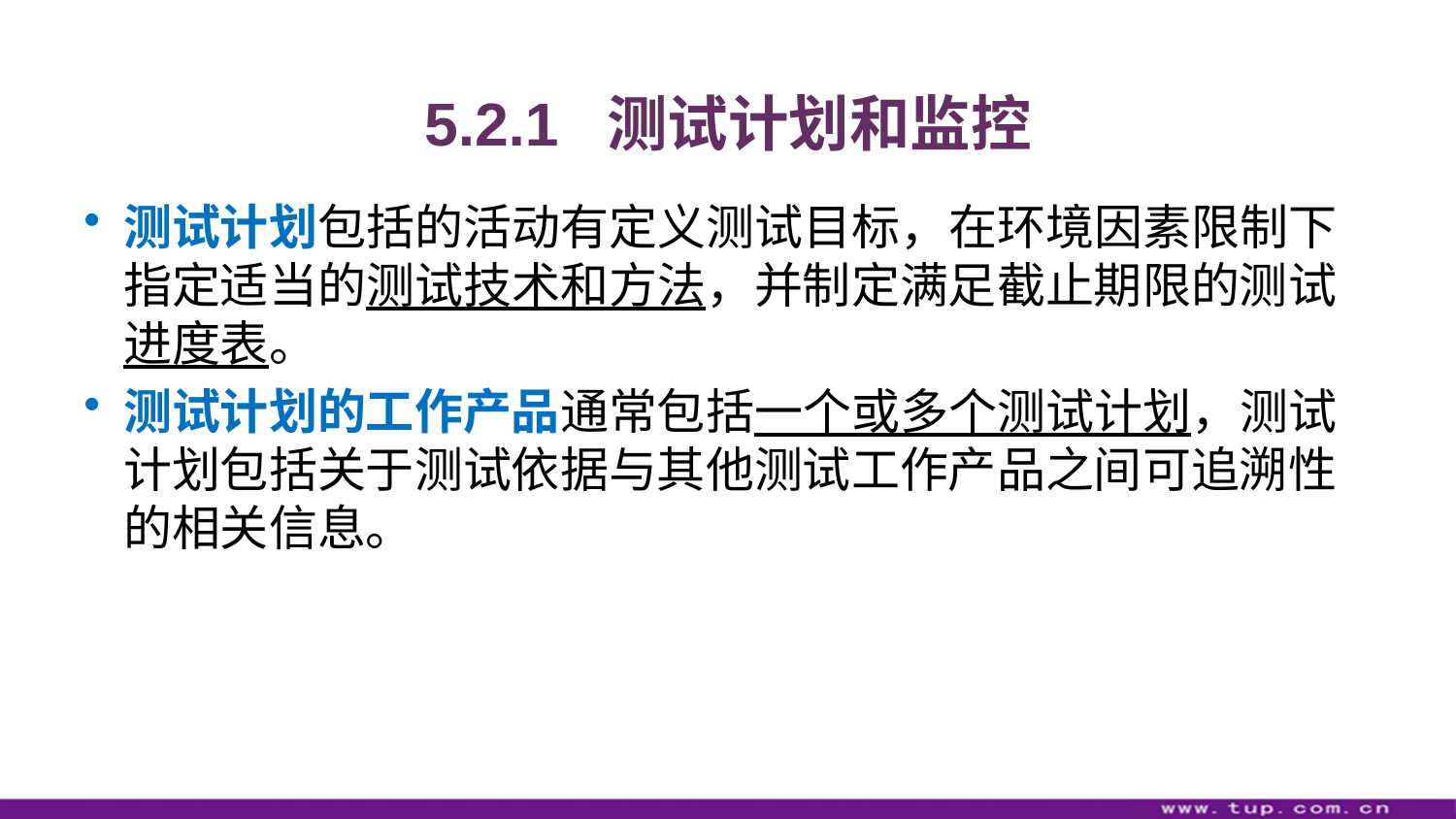

# 5.2.1  测试计划和监控
测试计划包括的活动有定义测试目标，在环境因素限制下指定适当的测试技术和方法，并制定满足截止期限的测试进度表。
测试计划的工作产品通常包括一个或多个测试计划，测试计划包括关于测试依据与其他测试工作产品之间可追溯性的相关信息。